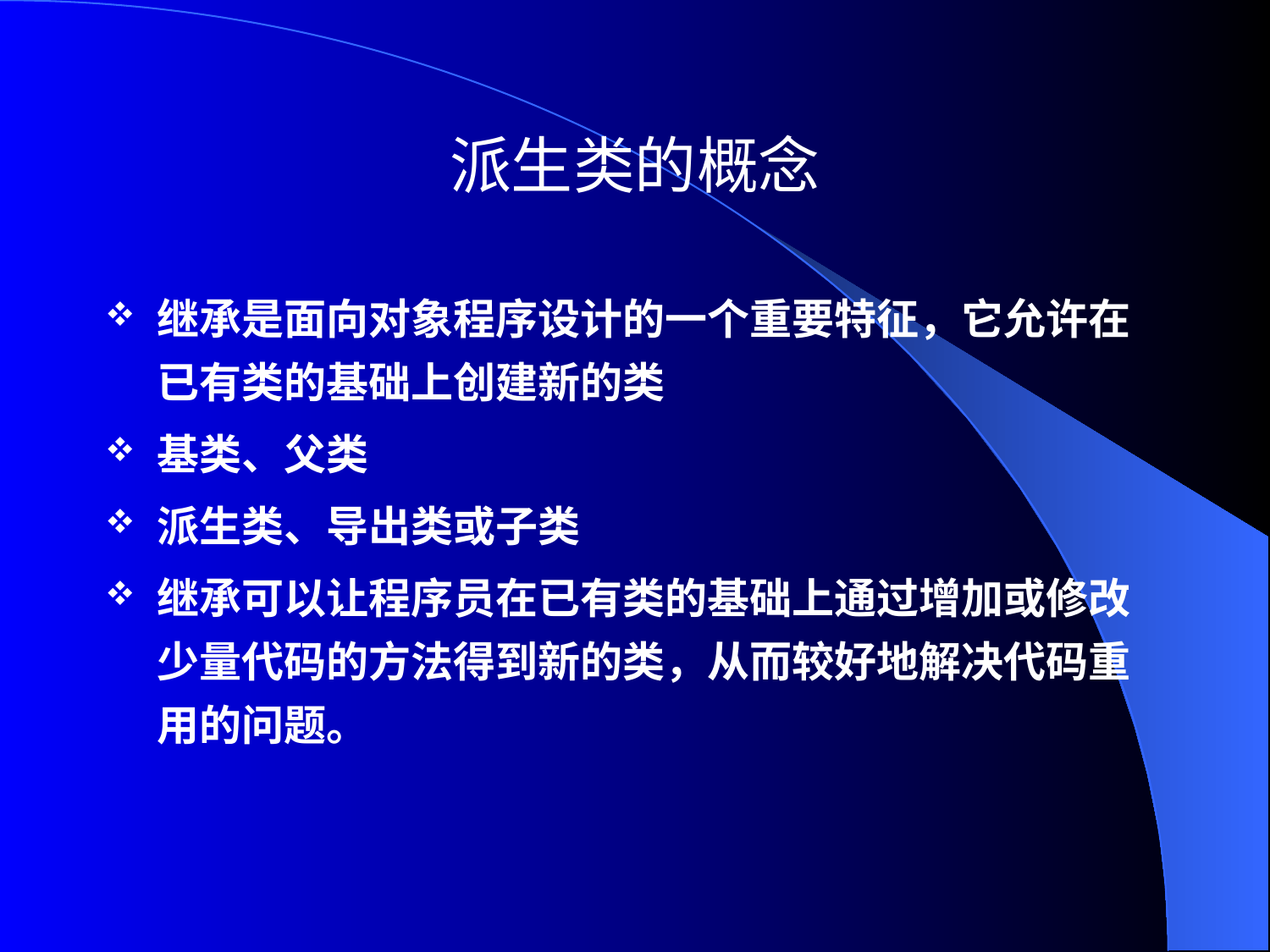

# 派生类的概念
继承是面向对象程序设计的一个重要特征，它允许在已有类的基础上创建新的类
基类、父类
派生类、导出类或子类
继承可以让程序员在已有类的基础上通过增加或修改少量代码的方法得到新的类，从而较好地解决代码重用的问题。